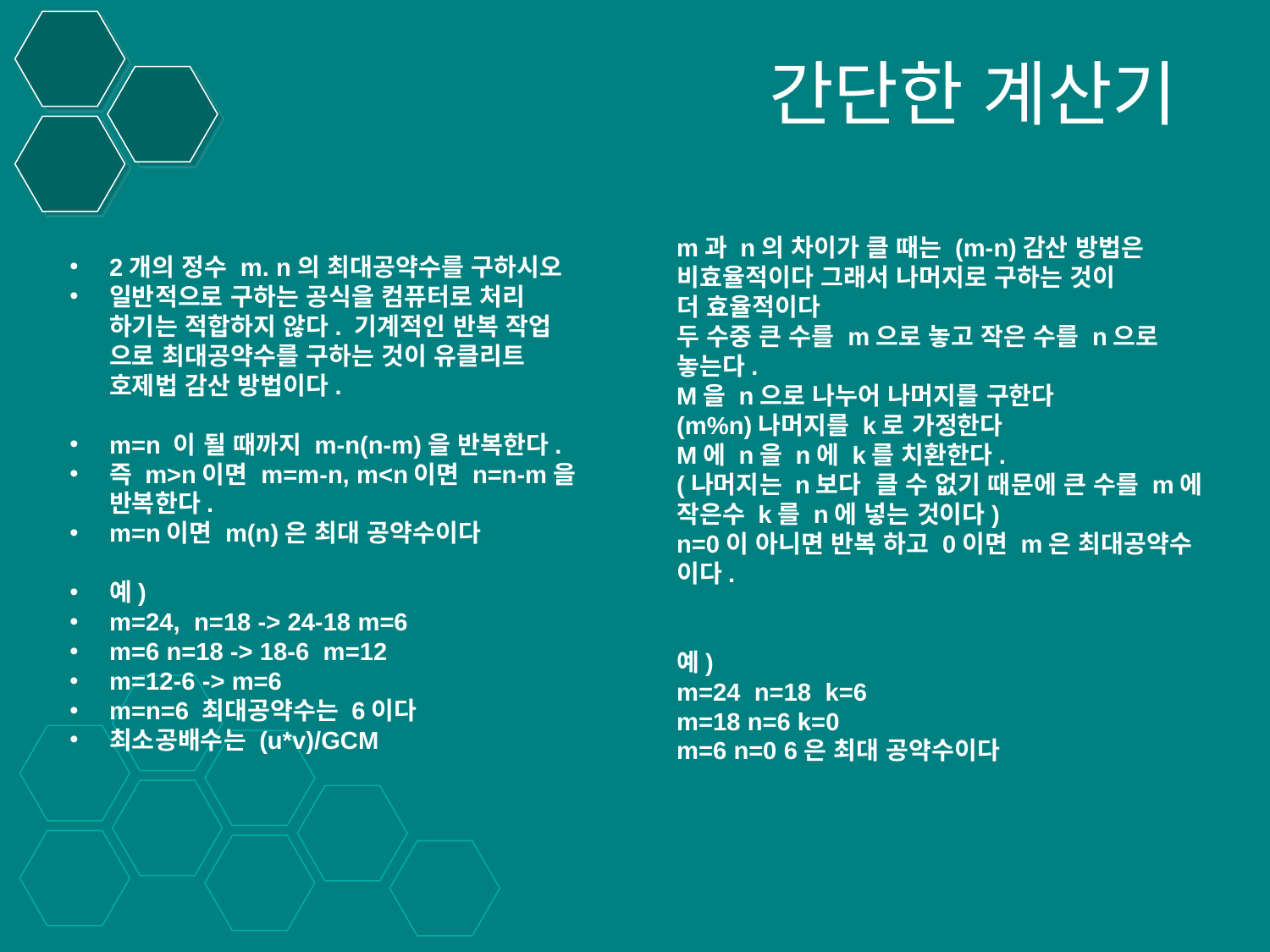

# 간단한 계산기
m과 n의 차이가 클 때는 (m-n)감산 방법은
비효율적이다 그래서 나머지로 구하는 것이
더 효율적이다
두 수중 큰 수를 m으로 놓고 작은 수를 n으로
놓는다.
M을 n으로 나누어 나머지를 구한다
(m%n)나머지를 k로 가정한다
M에 n을 n에 k를 치환한다.
(나머지는 n보다  클 수 없기 때문에 큰 수를 m에
작은수 k를 n에 넣는 것이다)
n=0이 아니면 반복 하고 0이면 m은 최대공약수
이다.

예)
m=24  n=18  k=6
m=18 n=6 k=0
m=6 n=0 6은 최대 공약수이다

2개의 정수 m. n의 최대공약수를 구하시오
일반적으로 구하는 공식을 컴퓨터로 처리
하기는 적합하지 않다. 기계적인 반복 작업
으로 최대공약수를 구하는 것이 유클리트
호제법 감산 방법이다.

m=n 이 될 때까지 m-n(n-m)을 반복한다.
즉 m>n이면 m=m-n, m<n이면 n=n-m을
반복한다.
m=n이면 m(n)은 최대 공약수이다

예)
m=24,  n=18 -> 24-18 m=6
m=6 n=18 -> 18-6  m=12
m=12-6 -> m=6
m=n=6 최대공약수는 6이다
최소공배수는 (u*v)/GCM